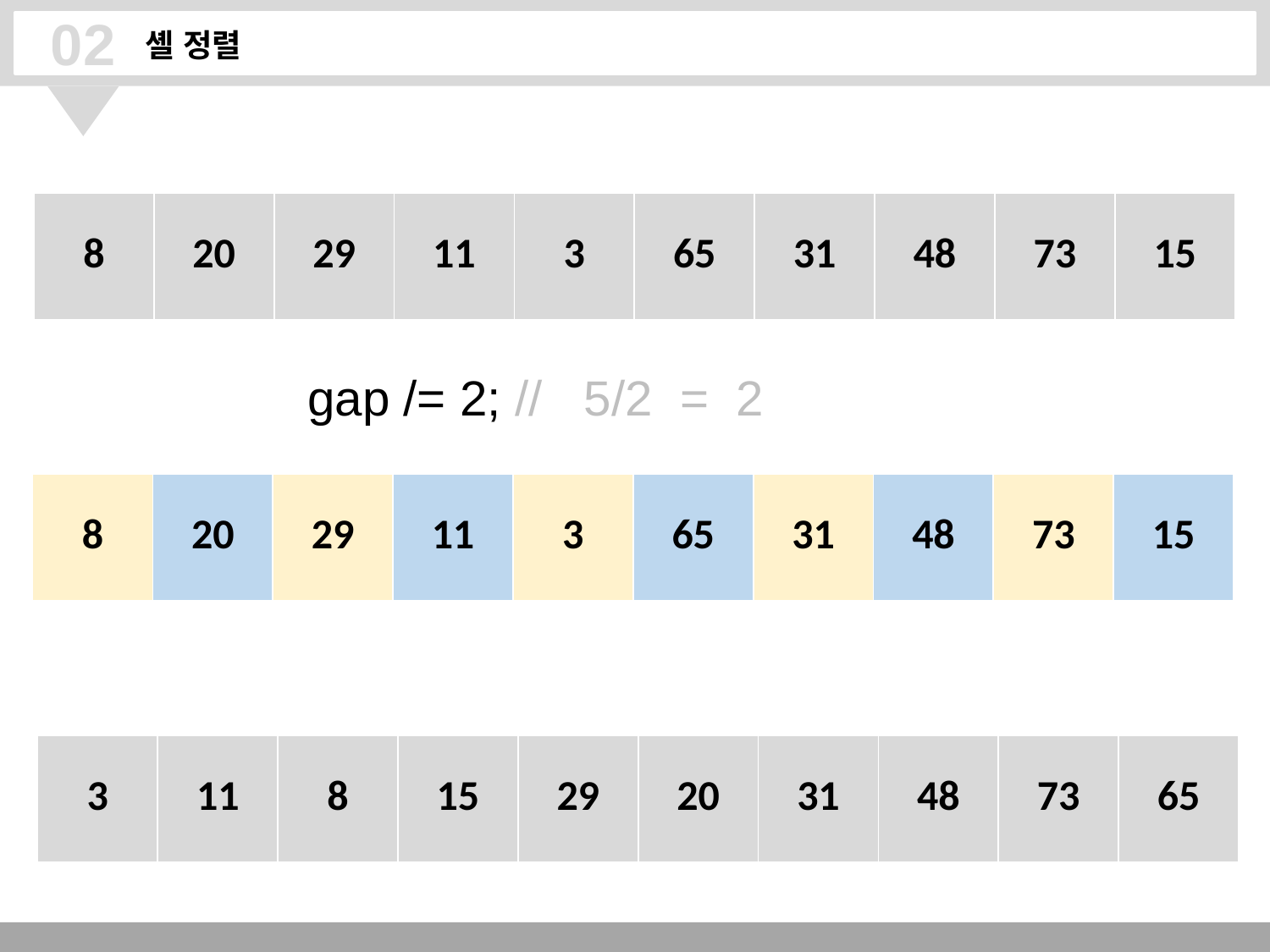

02

셸 정렬

| 8 | 20 | 29 | 11 | 3 | 65 | 31 | 48 | 73 | 15 |
| --- | --- | --- | --- | --- | --- | --- | --- | --- | --- |
gap /= 2; //   5/2  =  2
| 8 | 20 | 29 | 11 | 3 | 65 | 31 | 48 | 73 | 15 |
| --- | --- | --- | --- | --- | --- | --- | --- | --- | --- |
| 3 | 11 | 8 | 15 | 29 | 20 | 31 | 48 | 73 | 65 |
| --- | --- | --- | --- | --- | --- | --- | --- | --- | --- |